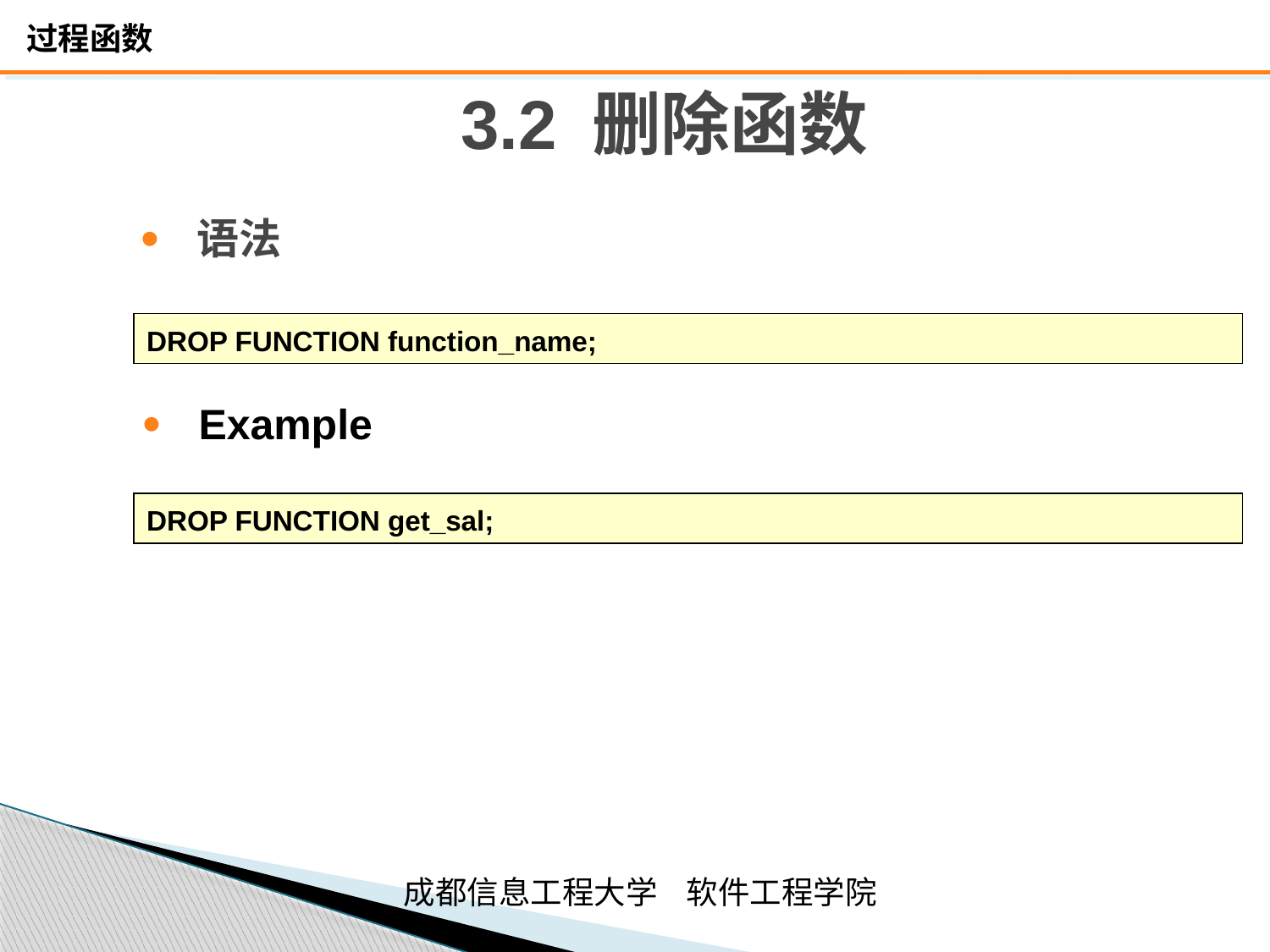

# 3.2 删除函数
语法
DROP FUNCTION function_name;
Example
DROP FUNCTION get_sal;